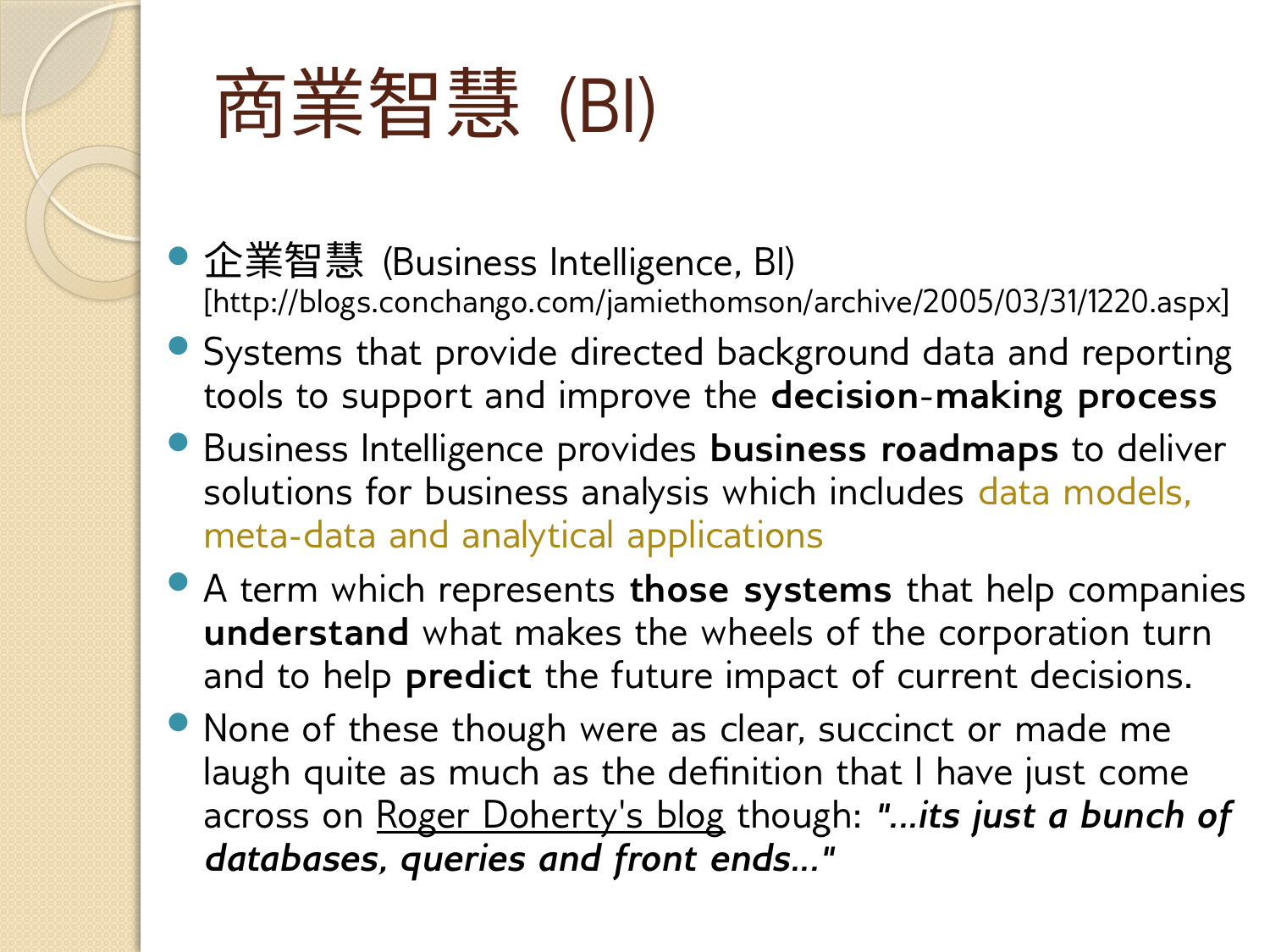

# 商業智慧 (BI)
企業智慧 (Business Intelligence, BI) [http://blogs.conchango.com/jamiethomson/archive/2005/03/31/1220.aspx]
Systems that provide directed background data and reporting tools to support and improve the decision-making process
Business Intelligence provides business roadmaps to deliver solutions for business analysis which includes data models, meta-data and analytical applications
A term which represents those systems that help companies understand what makes the wheels of the corporation turn and to help predict the future impact of current decisions.
None of these though were as clear, succinct or made me laugh quite as much as the definition that I have just come across on Roger Doherty's blog though: "...its just a bunch of databases, queries and front ends..."